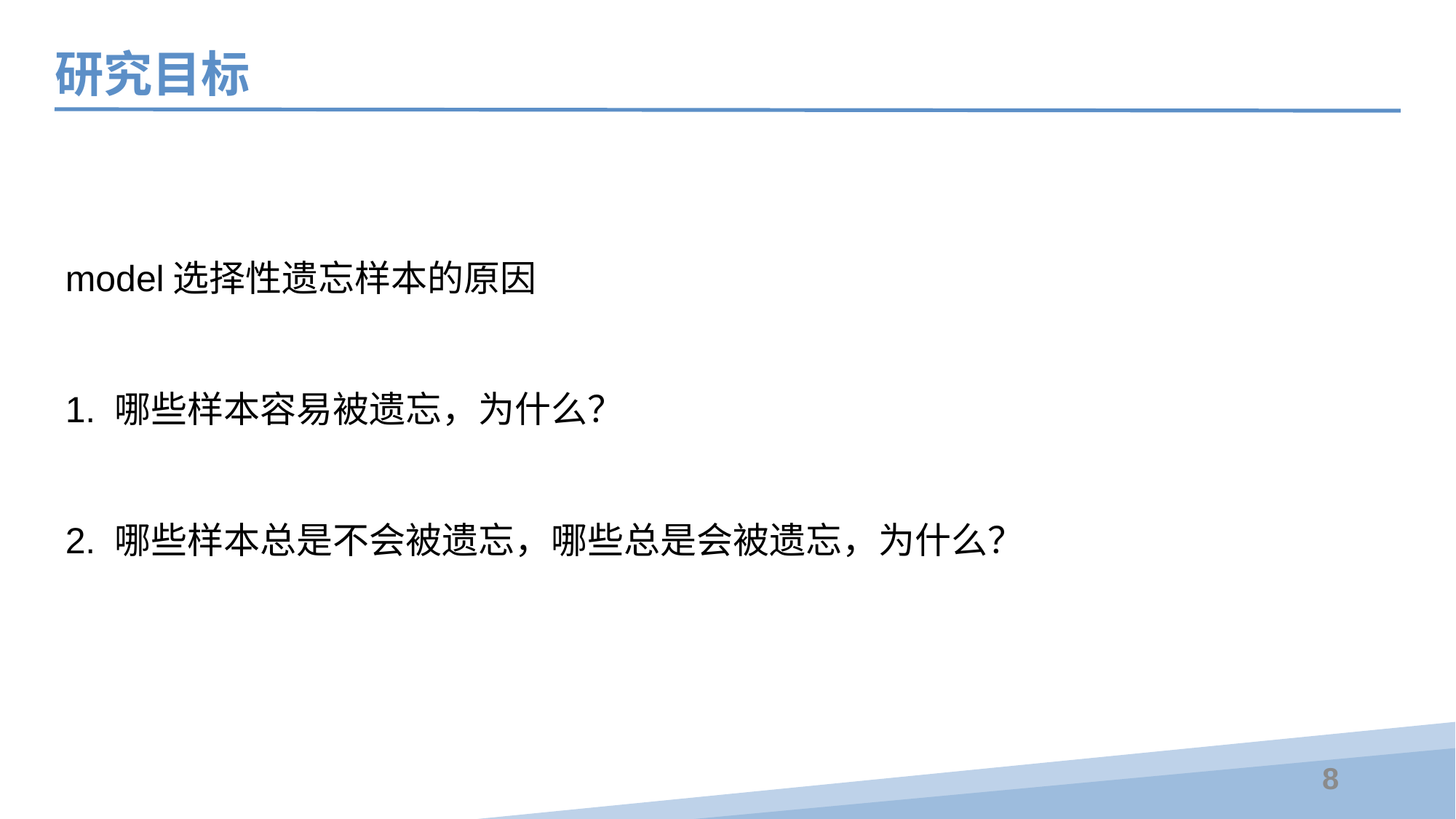

研究目标
model选择性遗忘样本的原因

1. 哪些样本容易被遗忘，为什么？

2. 哪些样本总是不会被遗忘，哪些总是会被遗忘，为什么？

8